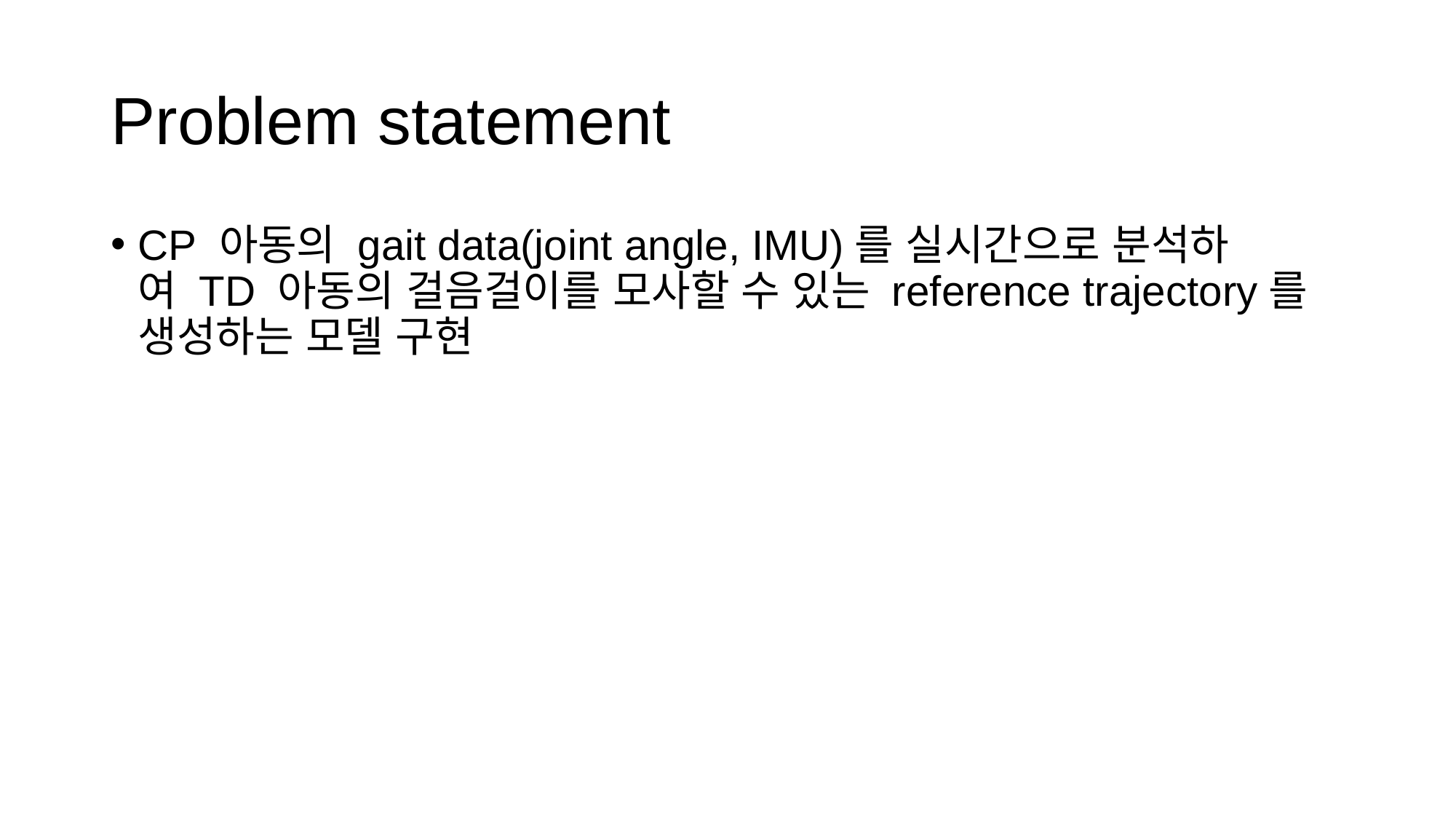

# Problem statement
CP 아동의 gait data(joint angle, IMU)를 실시간으로 분석하여 TD 아동의 걸음걸이를 모사할 수 있는 reference trajectory를 생성하는 모델 구현